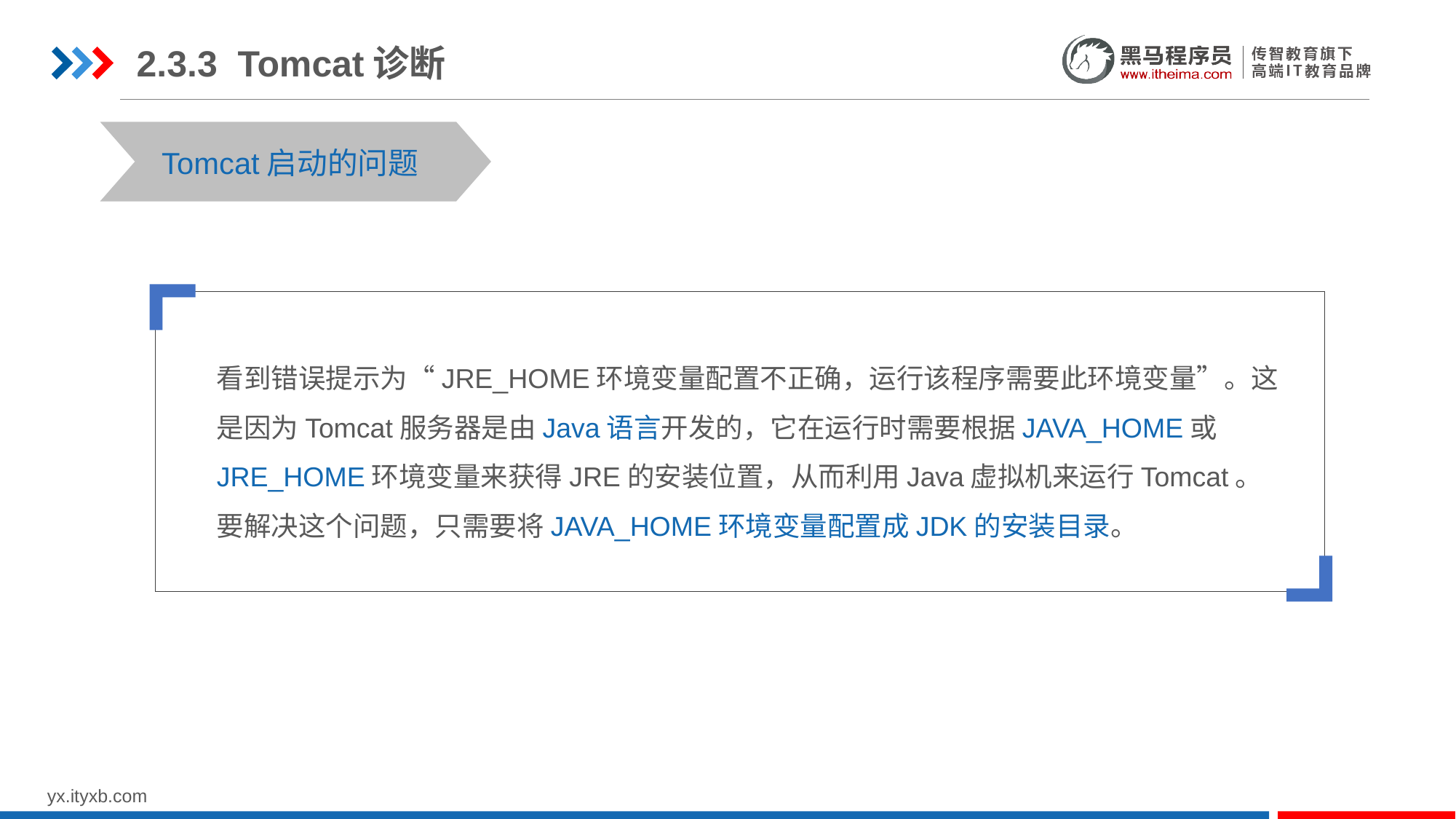

2.3.3  Tomcat诊断

Tomcat启动的问题

看到错误提示为“JRE_HOME环境变量配置不正确，运行该程序需要此环境变量”。这是因为Tomcat服务器是由Java语言开发的，它在运行时需要根据JAVA_HOME或JRE_HOME环境变量来获得JRE的安装位置，从而利用Java虚拟机来运行Tomcat。要解决这个问题，只需要将JAVA_HOME环境变量配置成JDK的安装目录。